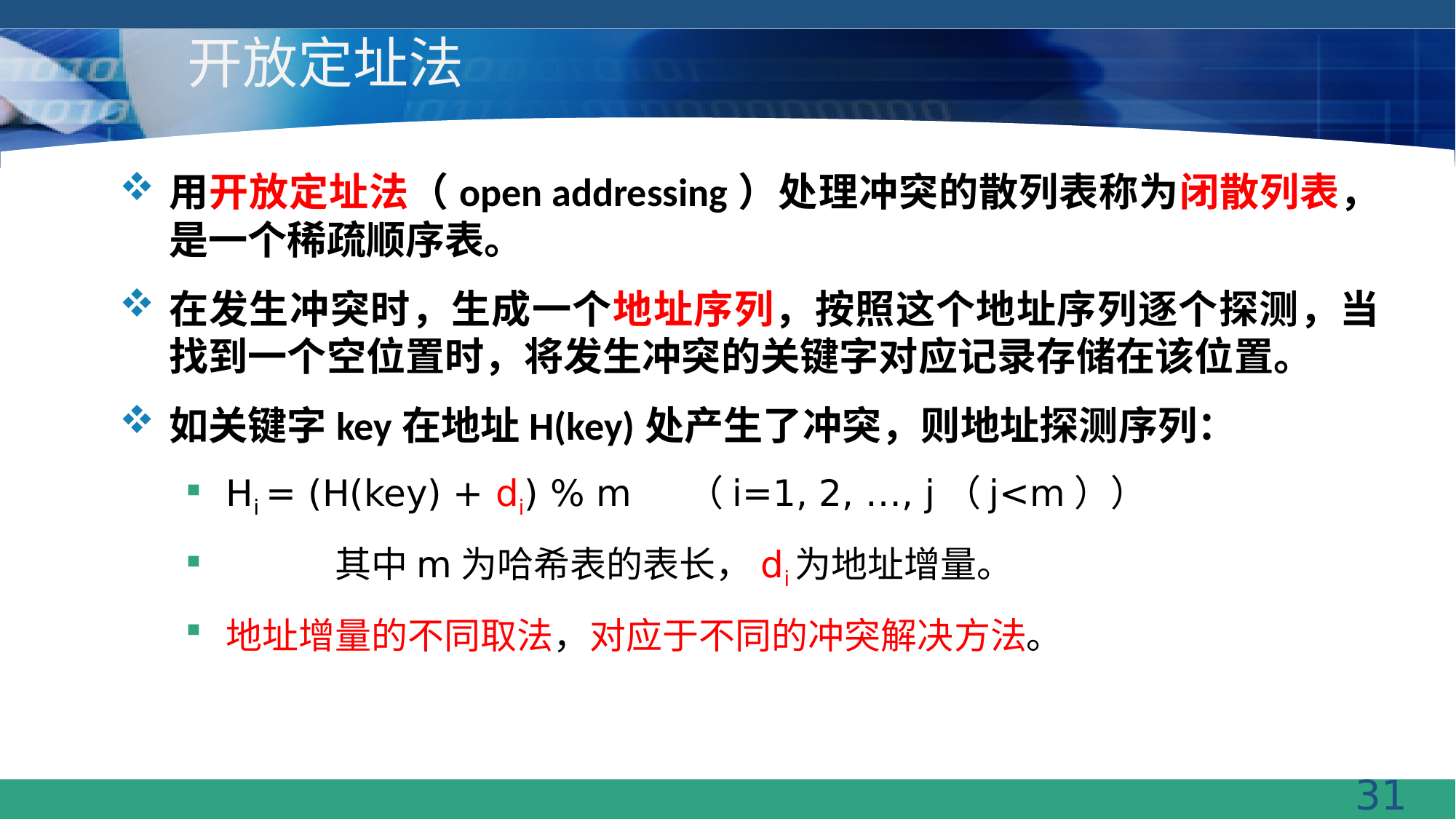

# 开放定址法
用开放定址法（open addressing）处理冲突的散列表称为闭散列表，是一个稀疏顺序表。
在发生冲突时，生成一个地址序列，按照这个地址序列逐个探测，当找到一个空位置时，将发生冲突的关键字对应记录存储在该位置。
如关键字key在地址H(key)处产生了冲突，则地址探测序列：
Hi = (H(key) + di) % m    （i=1, 2, …, j（j<m））
	其中m为哈希表的表长，di为地址增量。
地址增量的不同取法，对应于不同的冲突解决方法。